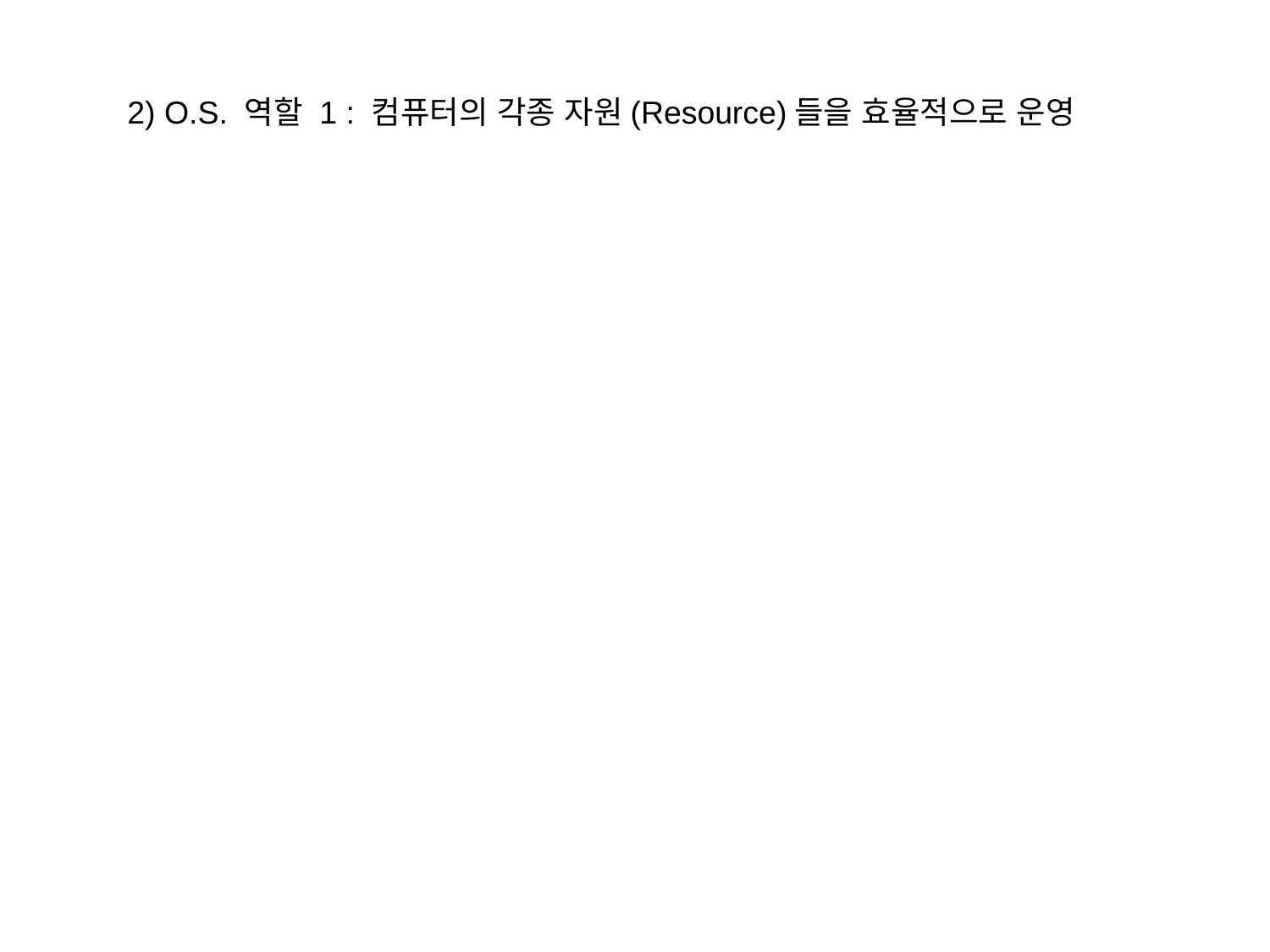

2) O.S. 역할 1 : 컴퓨터의 각종 자원(Resource)들을 효율적으로 운영